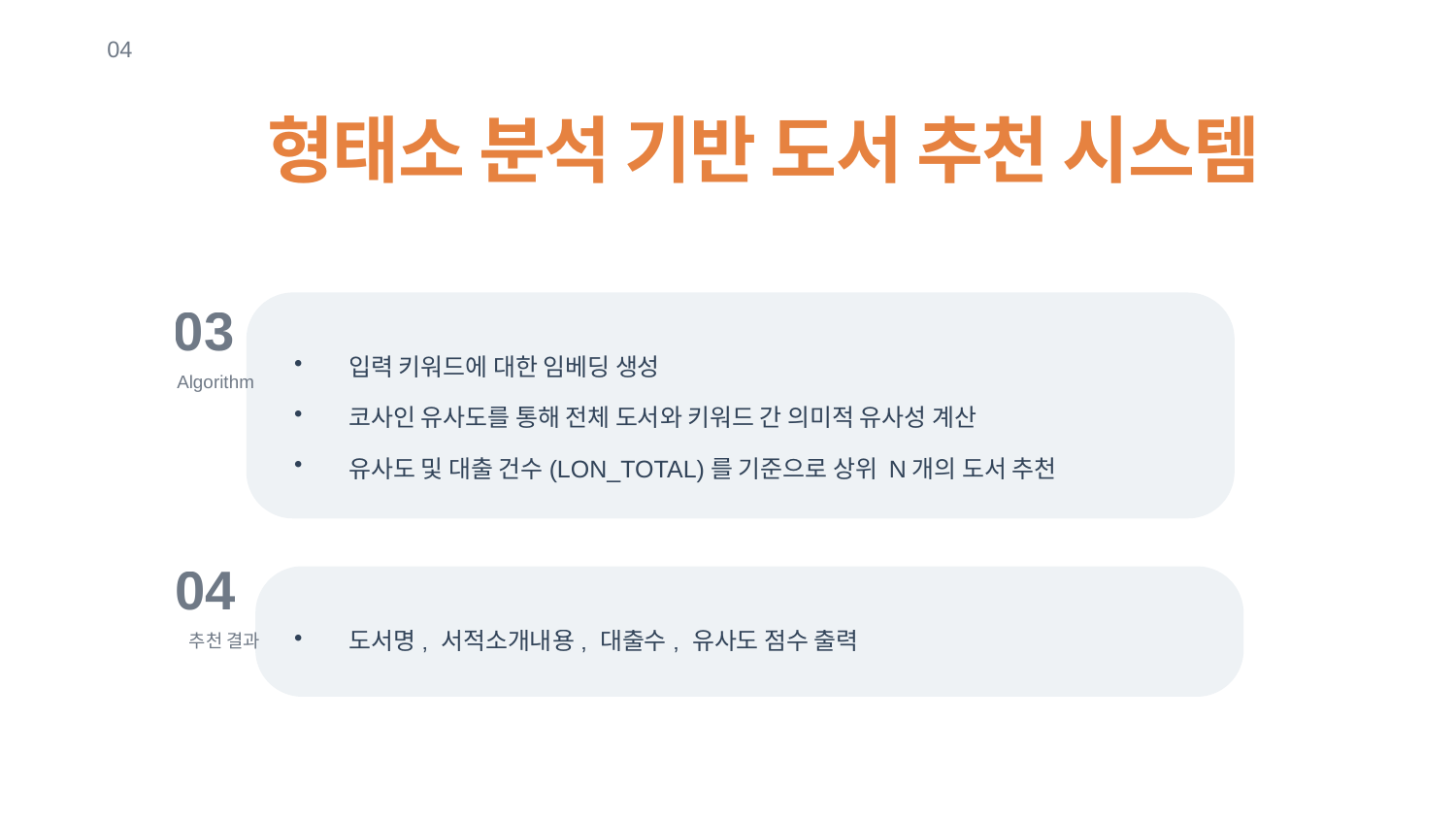

04
형태소 분석 기반 도서 추천 시스템

03
입력 키워드에 대한 임베딩 생성
코사인 유사도를 통해 전체 도서와 키워드 간 의미적 유사성 계산
유사도 및 대출 건수(LON_TOTAL)를 기준으로 상위 N개의 도서 추천
Algorithm
04

도서명, 서적소개내용, 대출수, 유사도 점수 출력
추천 결과